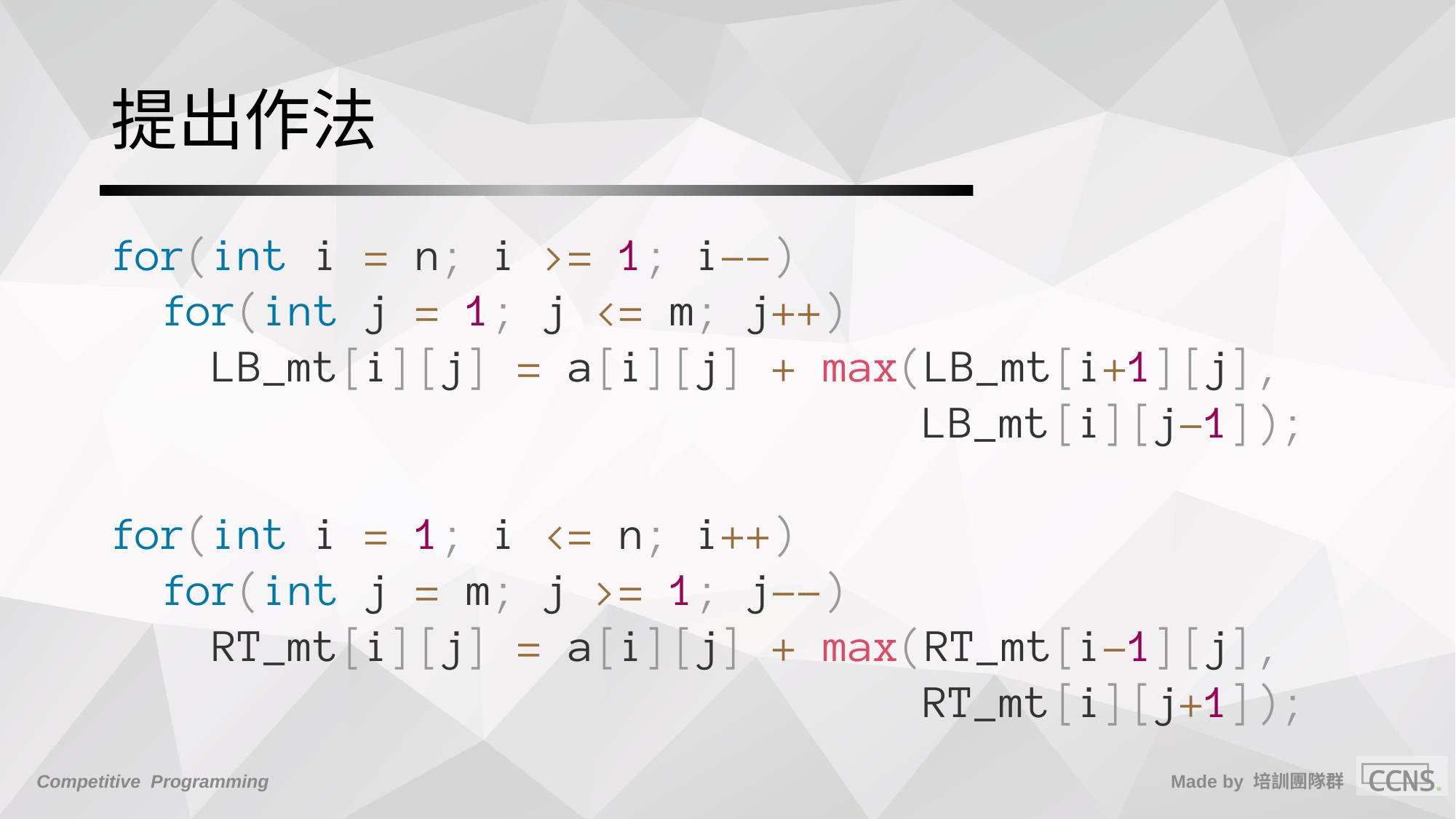

# 提出作法
for(int i = n; i >= 1; i--)
  for(int j = 1; j <= m; j++)
    LB_mt[i][j] = a[i][j] + max(LB_mt[i+1][j],
                                LB_mt[i][j-1]);
for(int i = 1; i <= n; i++)
  for(int j = m; j >= 1; j--)
    RT_mt[i][j] = a[i][j] + max(RT_mt[i-1][j],
                                RT_mt[i][j+1]);